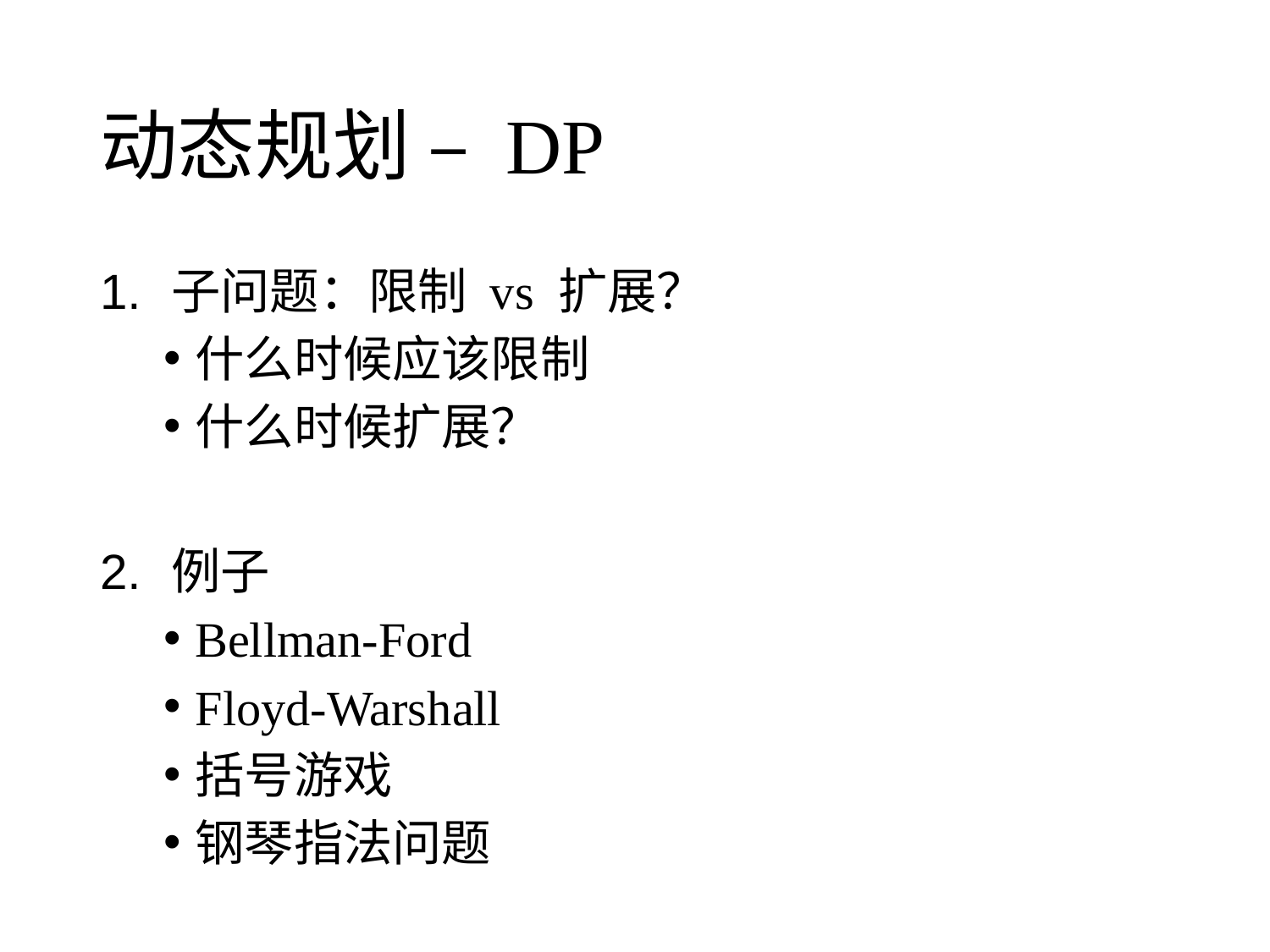

# 动态规划 – DP
子问题：限制 vs 扩展？
什么时候应该限制
什么时候扩展？

例子
Bellman-Ford
Floyd-Warshall
括号游戏
钢琴指法问题